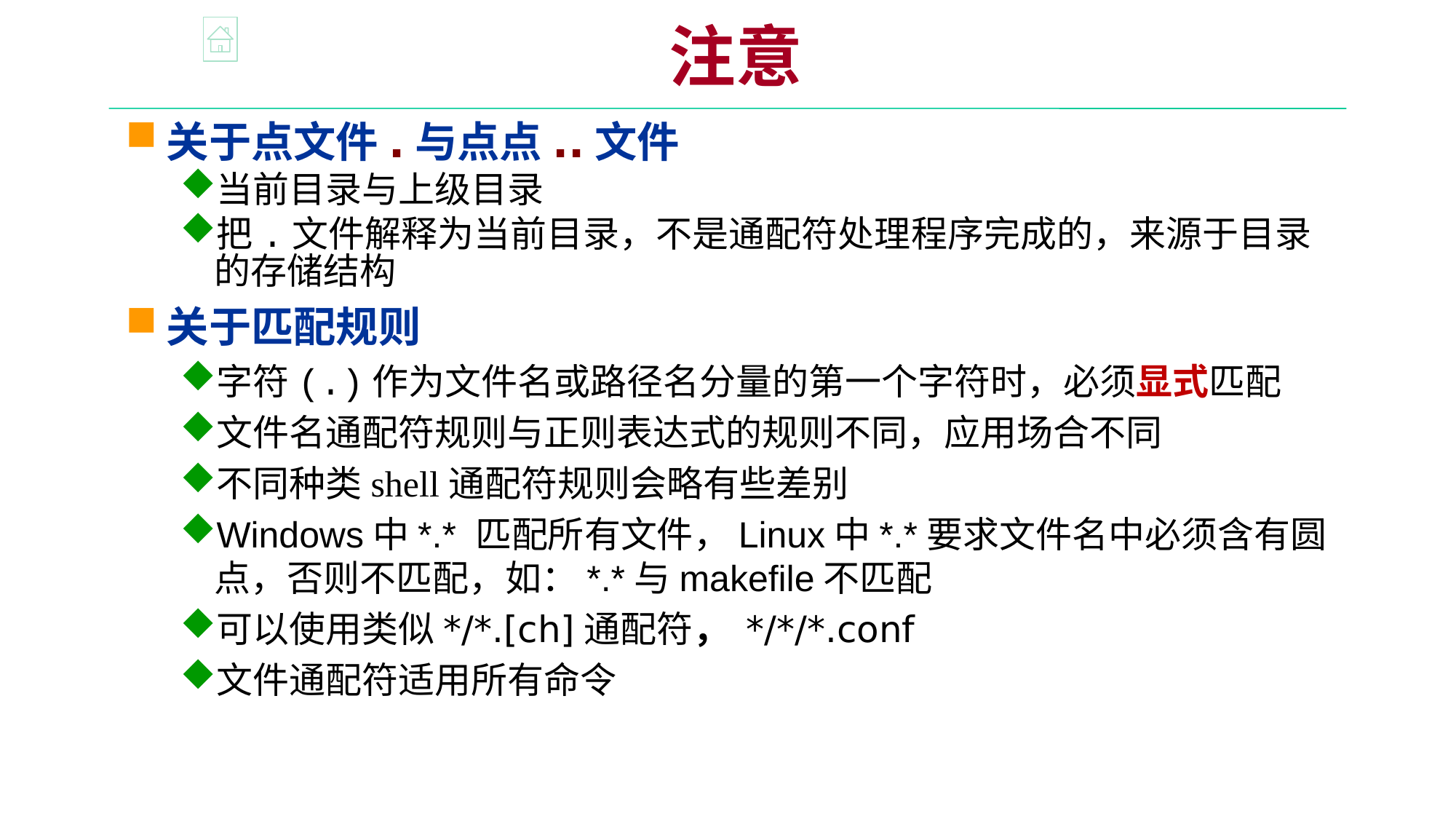

注意

关于点文件.与点点..文件
当前目录与上级目录
把.文件解释为当前目录，不是通配符处理程序完成的，来源于目录的存储结构
关于匹配规则
字符(.)作为文件名或路径名分量的第一个字符时，必须显式匹配
文件名通配符规则与正则表达式的规则不同，应用场合不同
不同种类shell通配符规则会略有些差别
Windows中*.* 匹配所有文件，Linux中*.*要求文件名中必须含有圆点，否则不匹配，如：*.*与makefile不匹配
可以使用类似*/*.[ch]通配符， */*/*.conf
文件通配符适用所有命令